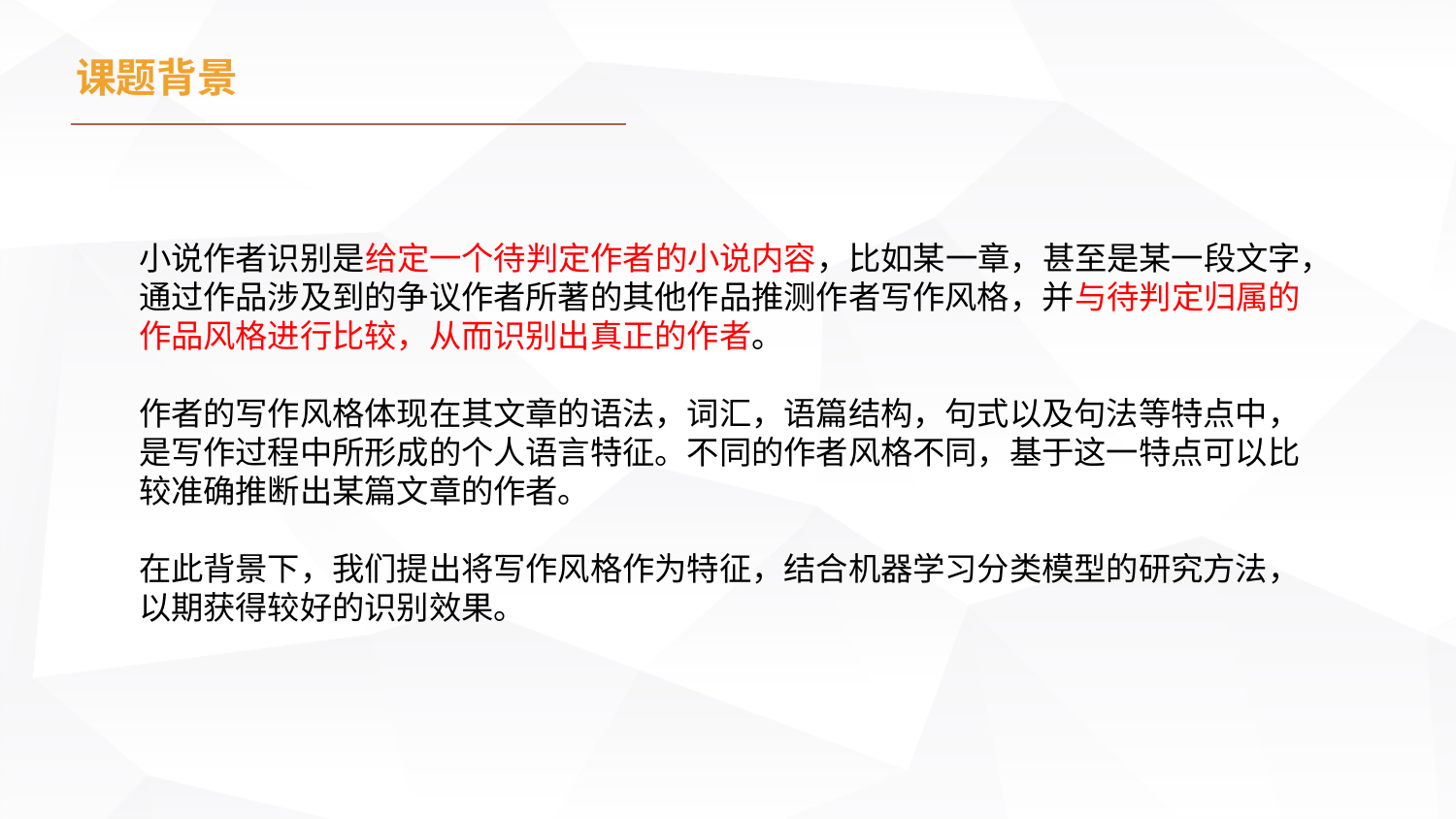

课题背景
小说作者识别是给定一个待判定作者的小说内容，比如某一章，甚至是某一段文字，通过作品涉及到的争议作者所著的其他作品推测作者写作风格，并与待判定归属的作品风格进行比较，从而识别出真正的作者。

作者的写作风格体现在其文章的语法，词汇，语篇结构，句式以及句法等特点中，是写作过程中所形成的个人语言特征。不同的作者风格不同，基于这一特点可以比较准确推断出某篇文章的作者。

在此背景下，我们提出将写作风格作为特征，结合机器学习分类模型的研究方法，以期获得较好的识别效果。